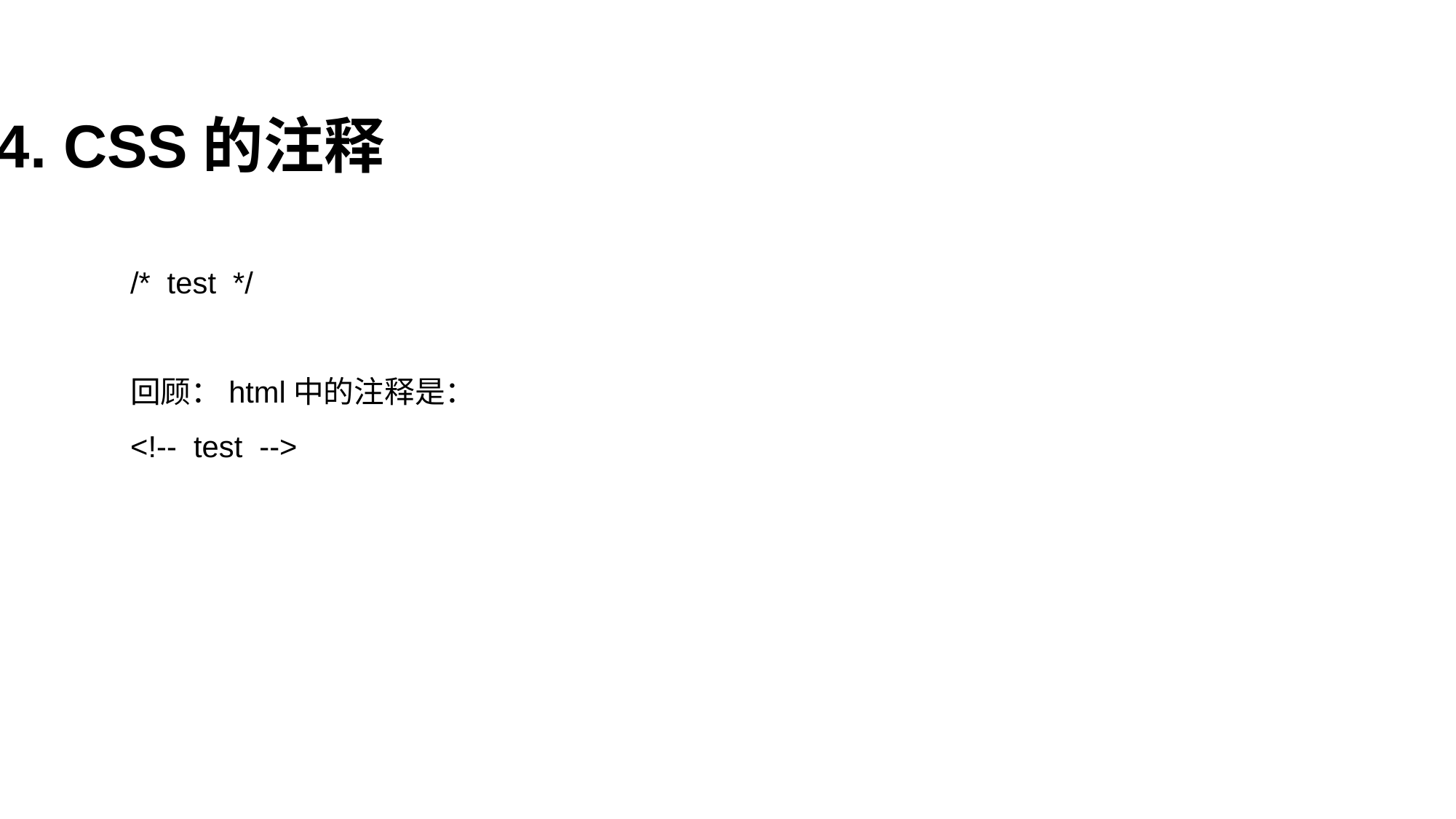

4. CSS的注释
/*  test  */

回顾：html中的注释是：
<!--  test  -->